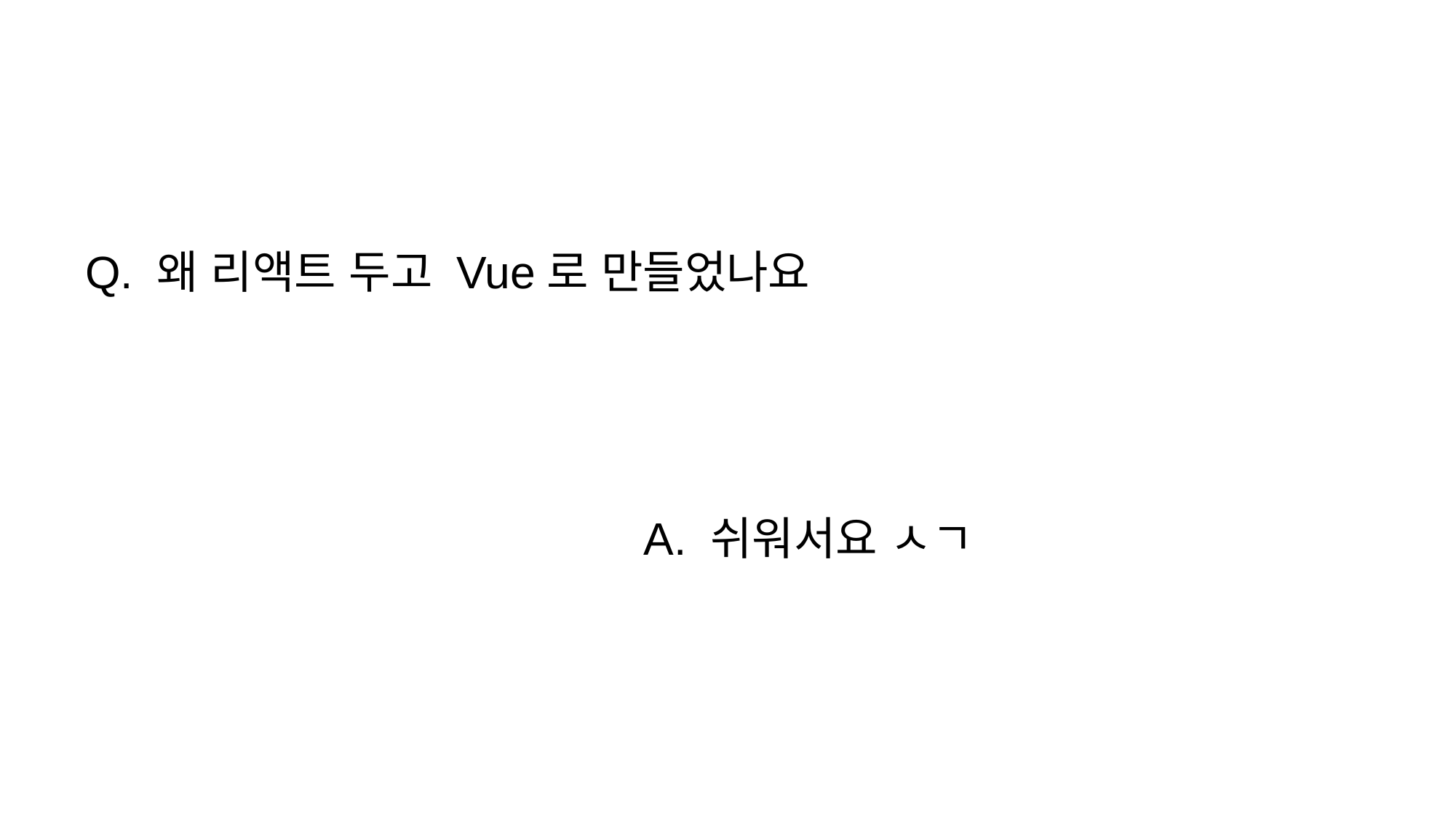

Q. 왜 리액트 두고 Vue로 만들었나요
A. 쉬워서요 ㅅㄱ